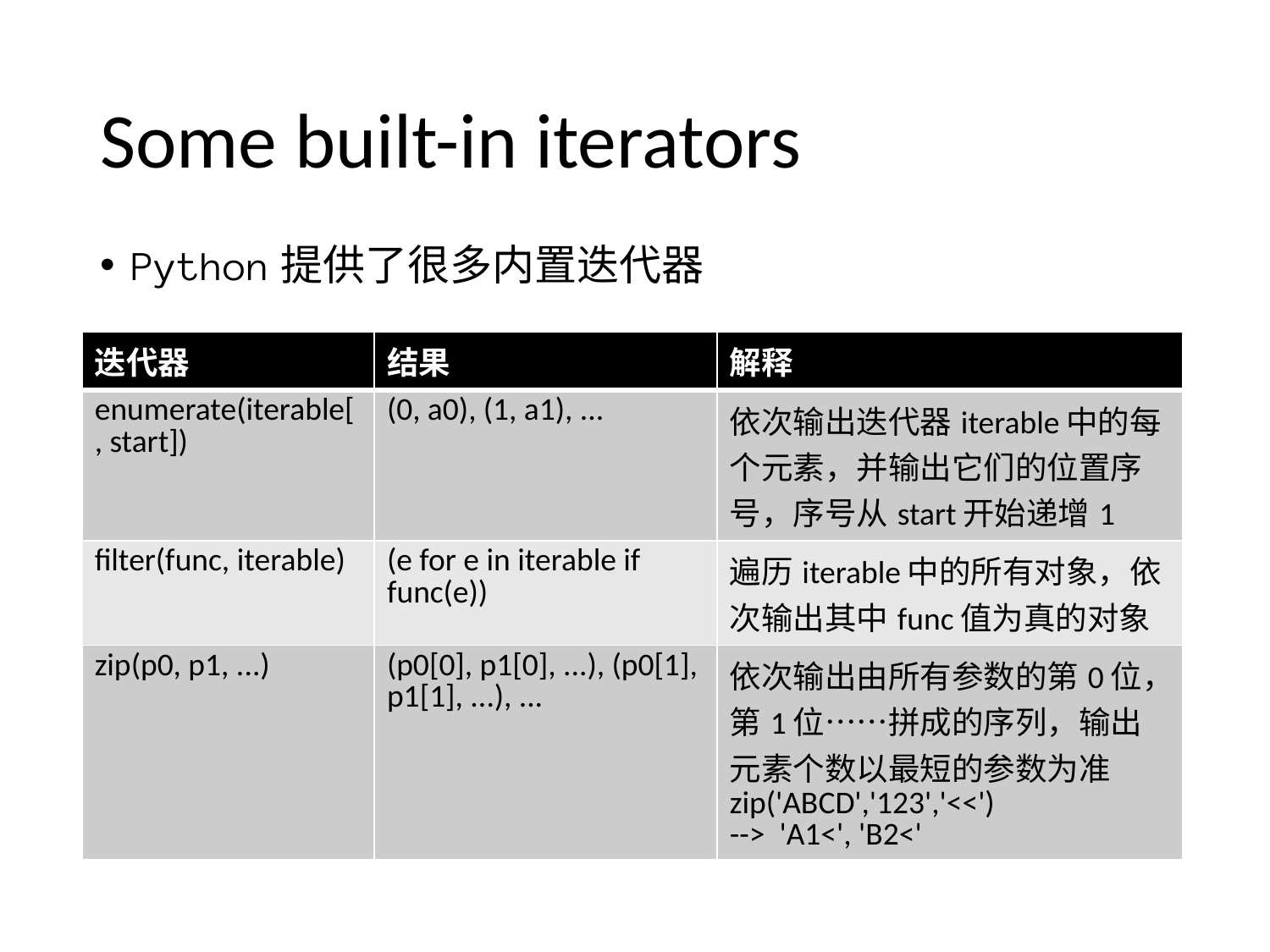

# Some built-in iterators
Python提供了很多内置迭代器

| 迭代器 | 结果 | 解释 |
| --- | --- | --- |
| enumerate(iterable[, start]) | (0, a0), (1, a1), ... | 依次输出迭代器iterable中的每个元素，并输出它们的位置序号，序号从start开始递增1 |
| filter(func, iterable) | (e for e in iterable if func(e)) | 遍历iterable中的所有对象，依次输出其中func值为真的对象 |
| zip(p0, p1, ...) | (p0[0], p1[0], ...), (p0[1], p1[1], ...), ... | 依次输出由所有参数的第0位，第1位……拼成的序列，输出元素个数以最短的参数为准 zip('ABCD','123','<<') --> 'A1<', 'B2<' |